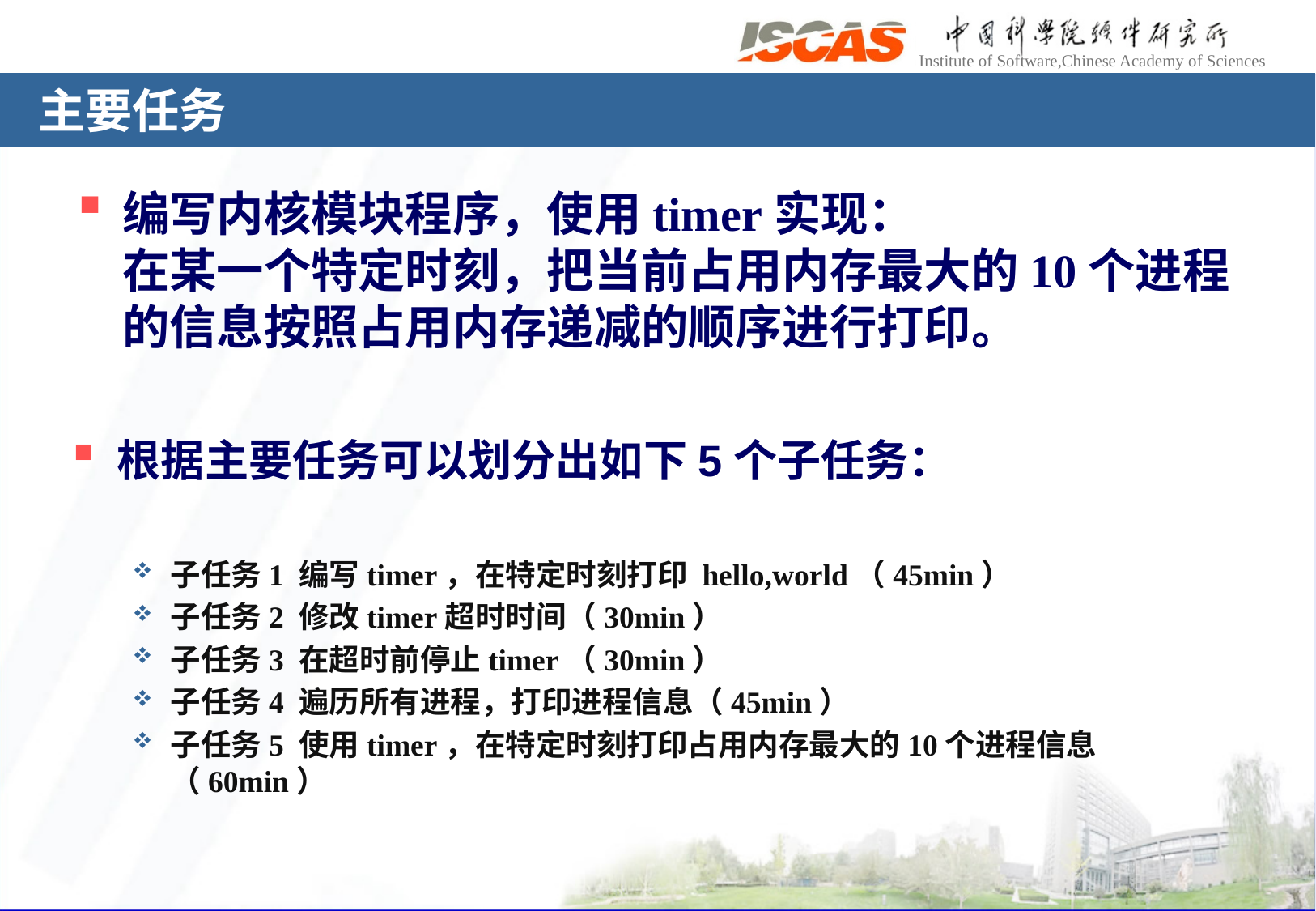

# 主要任务
编写内核模块程序，使用timer实现：
在某一个特定时刻，把当前占用内存最大的10个进程的信息按照占用内存递减的顺序进行打印。

根据主要任务可以划分出如下5个子任务：

子任务1 编写timer，在特定时刻打印 hello,world（45min）
子任务2 修改timer超时时间（30min）
子任务3 在超时前停止timer（30min）
子任务4 遍历所有进程，打印进程信息（45min）
子任务5 使用timer，在特定时刻打印占用内存最大的10个进程信息（60min）